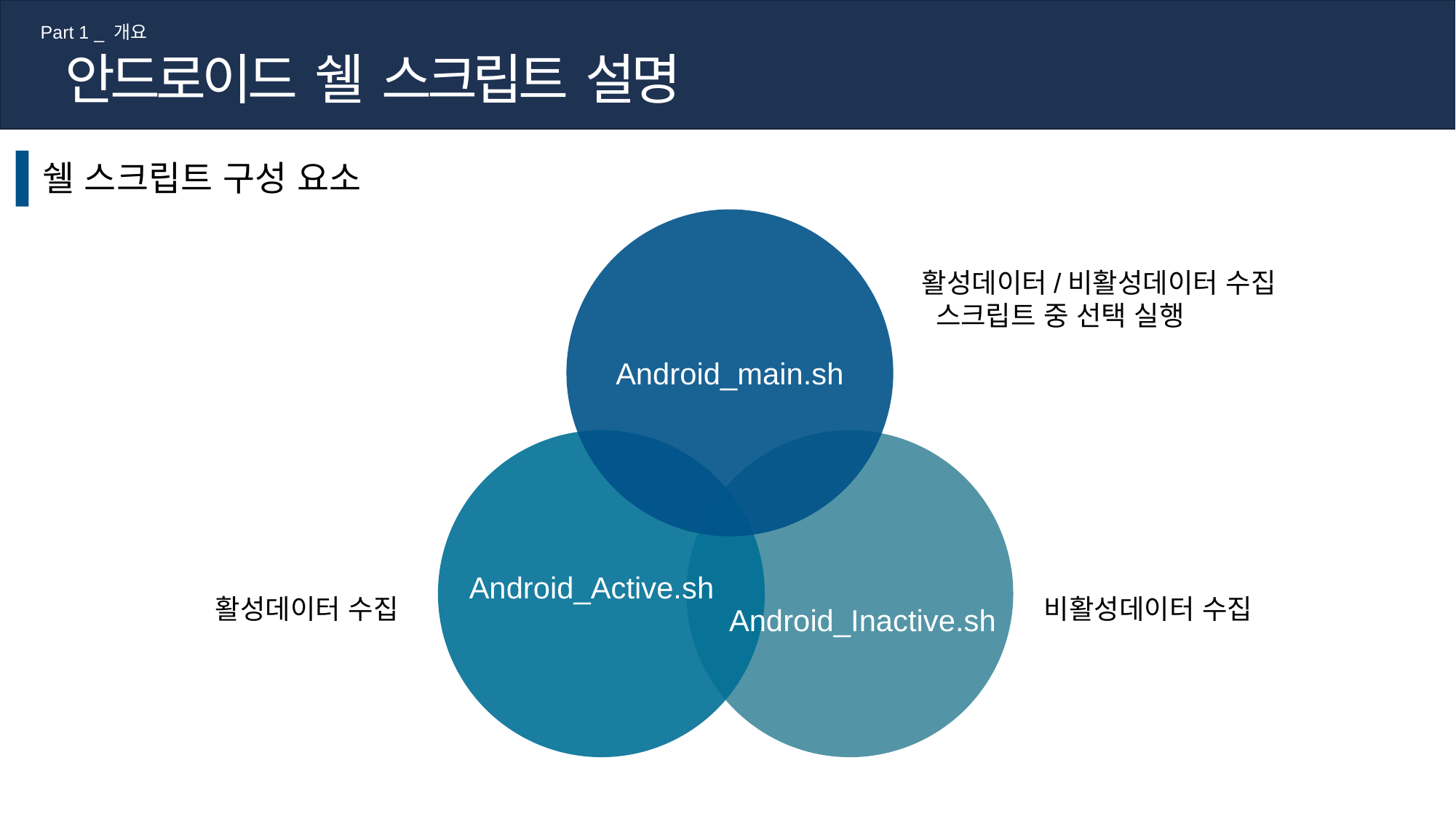

Part 1 _ 개요
안드로이드  쉘  스크립트  설명

쉘 스크립트 구성 요소

활성데이터/비활성데이터 수집
 스크립트 중 선택 실행
Android_main.sh

Android_Active.sh
비활성데이터 수집
활성데이터 수집
Android_Inactive.sh